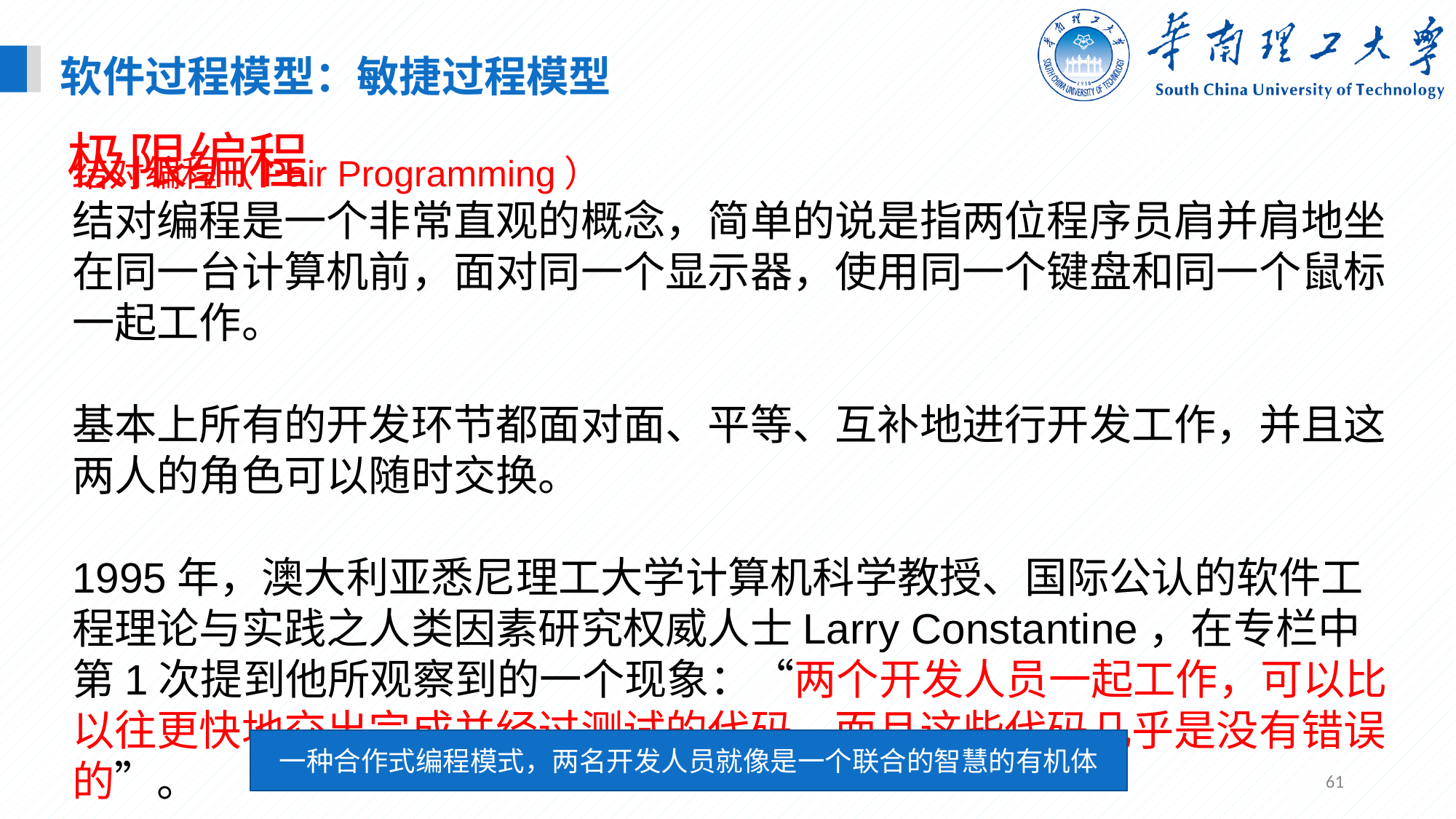

软件过程模型：敏捷过程模型
 极限编程
结对编程（Pair Programming）
结对编程是一个非常直观的概念，简单的说是指两位程序员肩并肩地坐在同一台计算机前，面对同一个显示器，使用同一个键盘和同一个鼠标一起工作。

基本上所有的开发环节都面对面、平等、互补地进行开发工作，并且这两人的角色可以随时交换。

1995年，澳大利亚悉尼理工大学计算机科学教授、国际公认的软件工程理论与实践之人类因素研究权威人士Larry Constantine，在专栏中第1次提到他所观察到的一个现象：“两个开发人员一起工作，可以比以往更快地交出完成并经过测试的代码，而且这些代码几乎是没有错误的”。
一种合作式编程模式，两名开发人员就像是一个联合的智慧的有机体
61